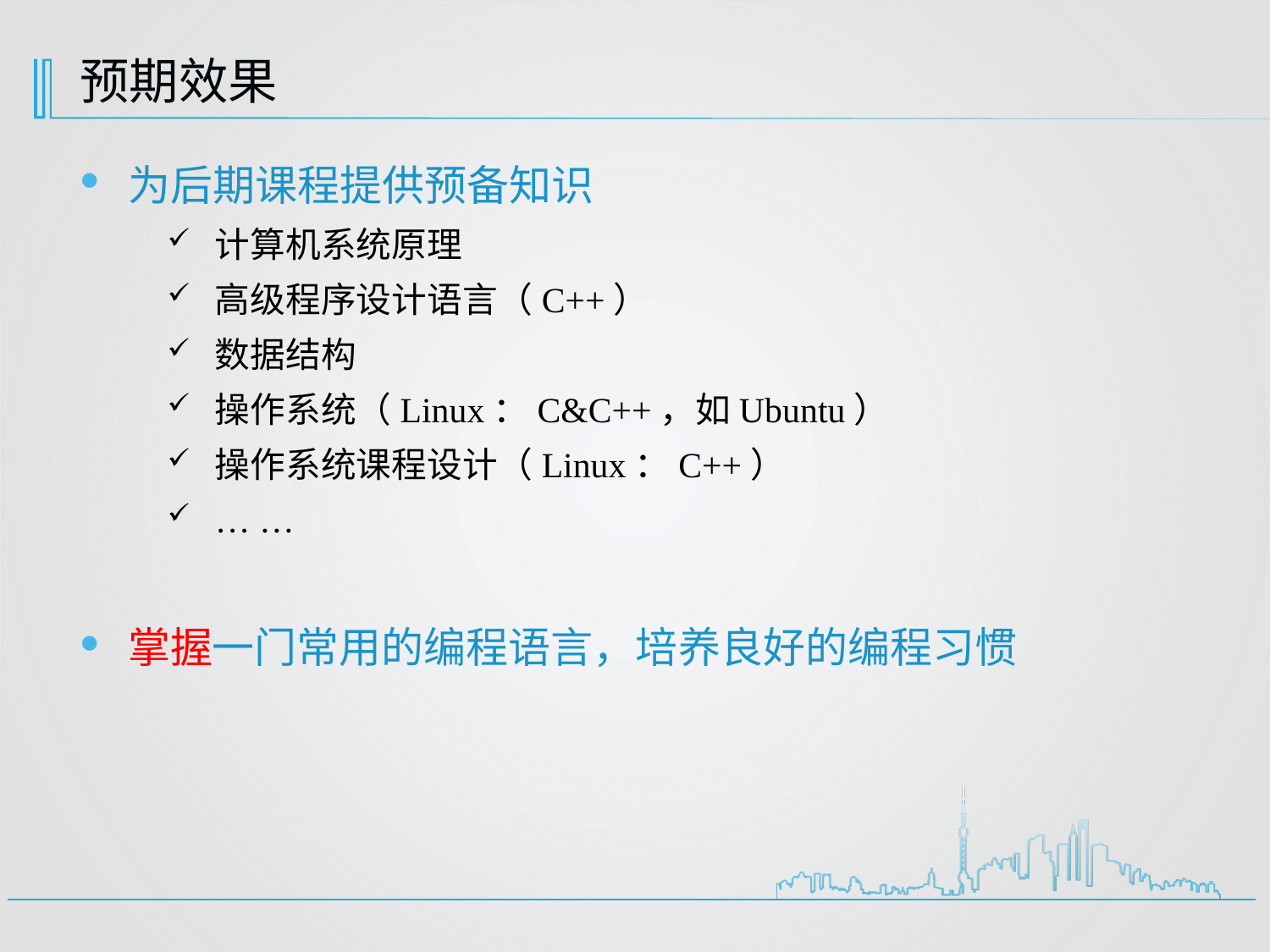

# 预期效果
为后期课程提供预备知识
计算机系统原理
高级程序设计语言（C++）
数据结构
操作系统（Linux：C&C++，如Ubuntu）
操作系统课程设计（Linux：C++）
… …

掌握一门常用的编程语言，培养良好的编程习惯